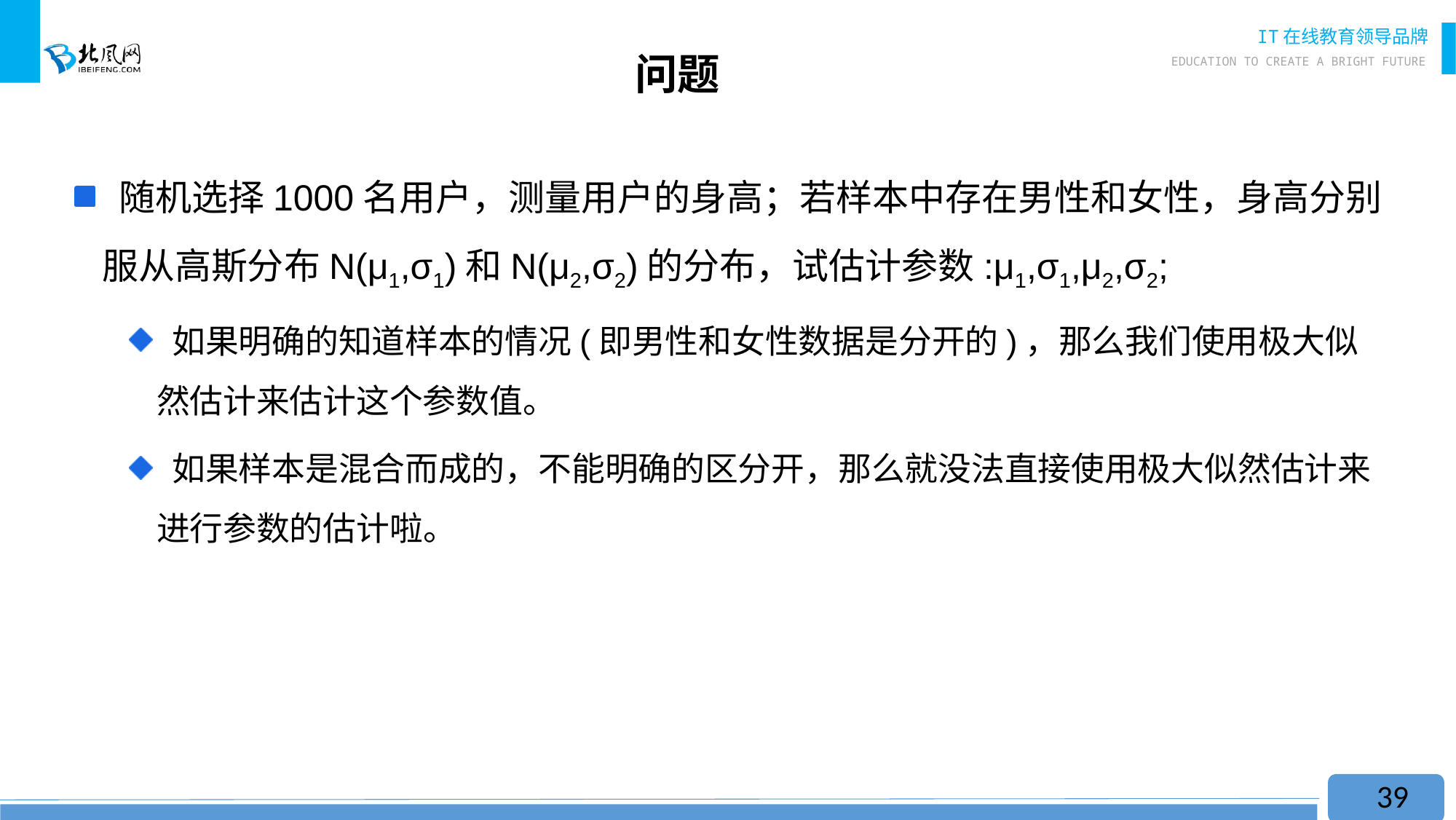

# 问题
 随机选择1000名用户，测量用户的身高；若样本中存在男性和女性，身高分别服从高斯分布N(μ1,σ1)和N(μ2,σ2)的分布，试估计参数:μ1,σ1,μ2,σ2;
 如果明确的知道样本的情况(即男性和女性数据是分开的)，那么我们使用极大似然估计来估计这个参数值。
 如果样本是混合而成的，不能明确的区分开，那么就没法直接使用极大似然估计来进行参数的估计啦。